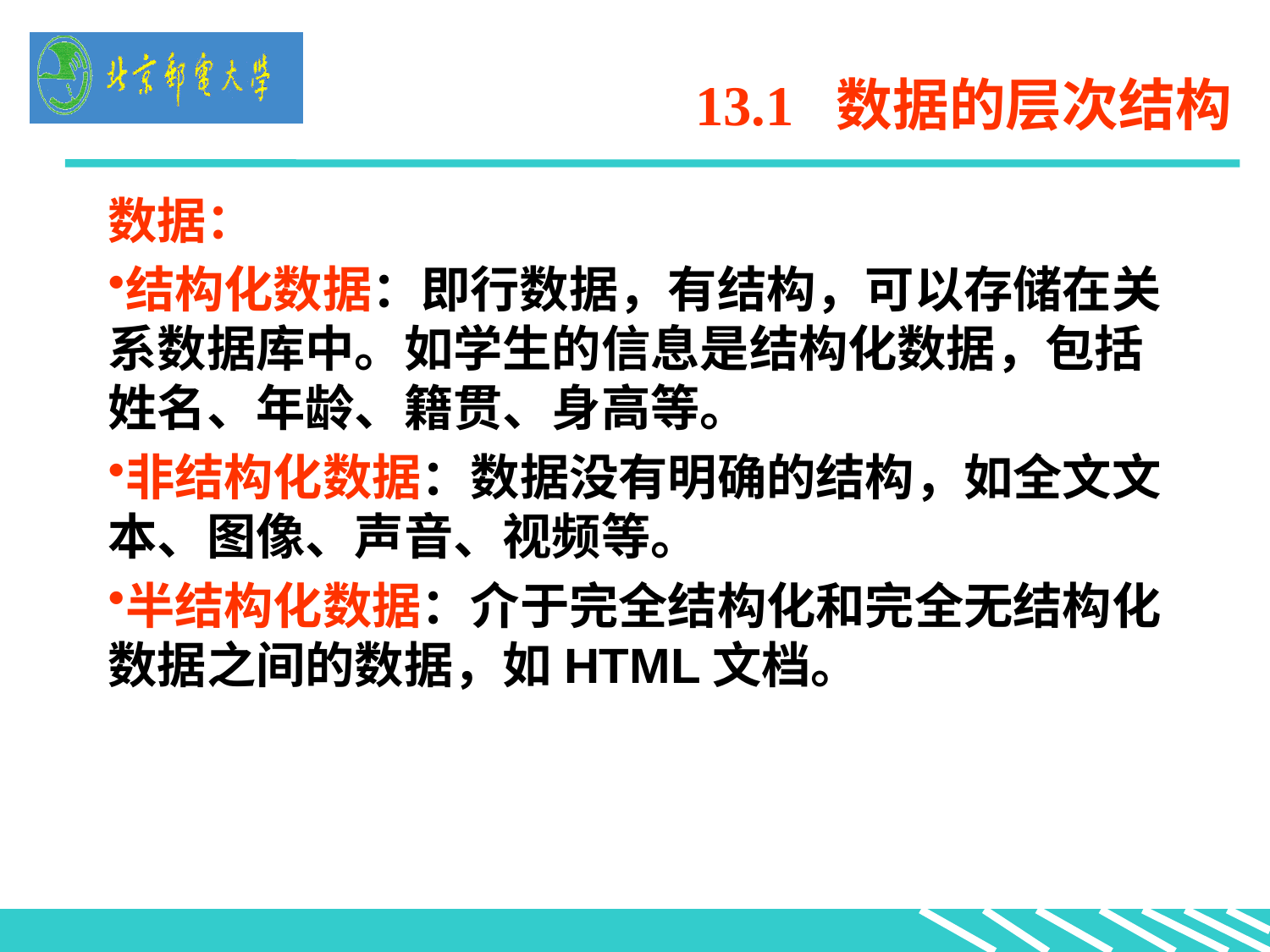

13.1  数据的层次结构
数据：
结构化数据：即行数据，有结构，可以存储在关系数据库中。如学生的信息是结构化数据，包括姓名、年龄、籍贯、身高等。
非结构化数据：数据没有明确的结构，如全文文本、图像、声音、视频等。
半结构化数据：介于完全结构化和完全无结构化数据之间的数据，如HTML文档。